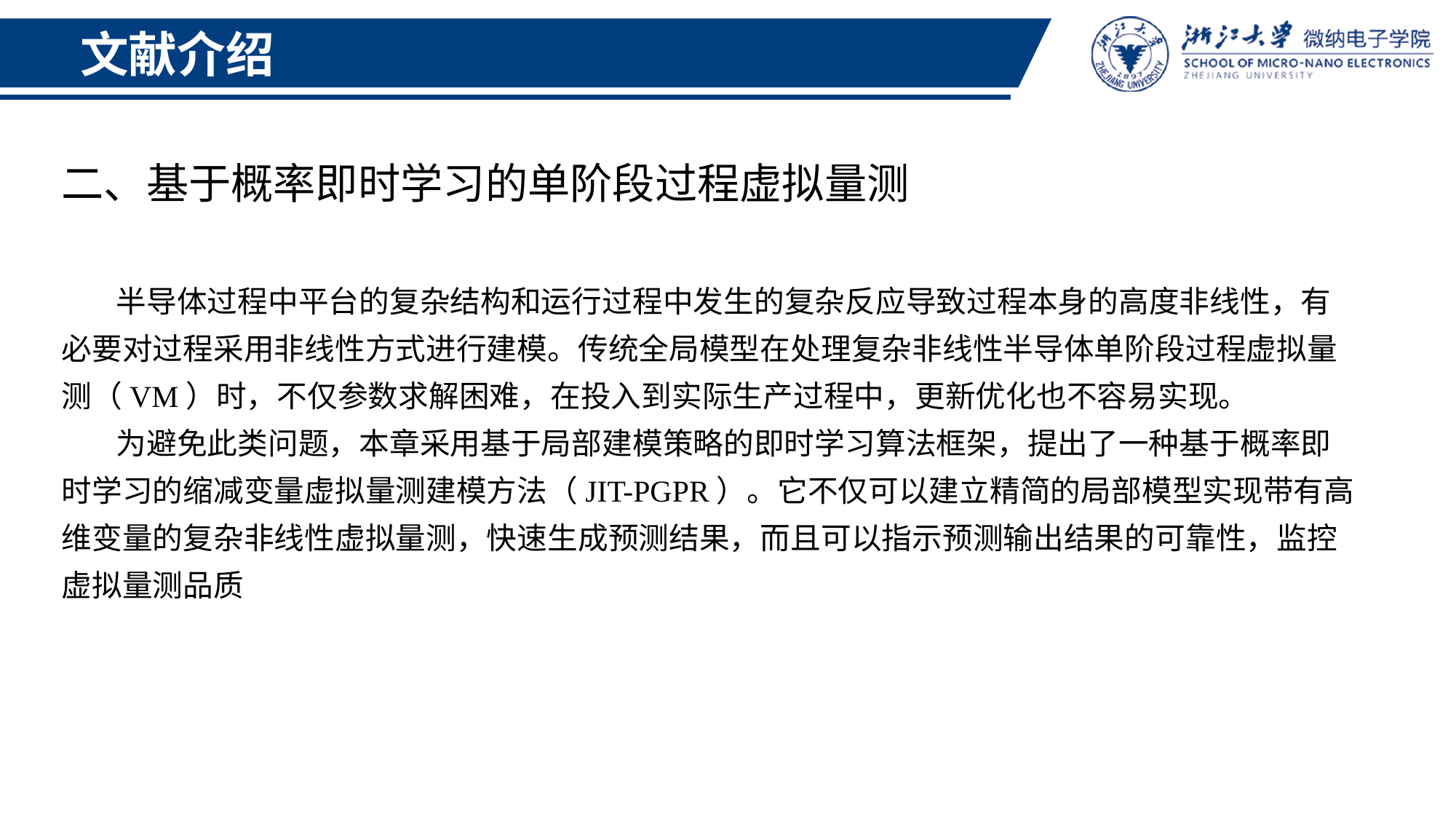

文献介绍
二、基于概率即时学习的单阶段过程虚拟量测
半导体过程中平台的复杂结构和运行过程中发生的复杂反应导致过程本身的高度非线性，有必要对过程采用非线性方式进行建模。传统全局模型在处理复杂非线性半导体单阶段过程虚拟量测（VM）时，不仅参数求解困难，在投入到实际生产过程中，更新优化也不容易实现。
为避免此类问题，本章采用基于局部建模策略的即时学习算法框架，提出了一种基于概率即时学习的缩减变量虚拟量测建模方法（JIT-PGPR）。它不仅可以建立精简的局部模型实现带有高维变量的复杂非线性虚拟量测，快速生成预测结果，而且可以指示预测输出结果的可靠性，监控虚拟量测品质